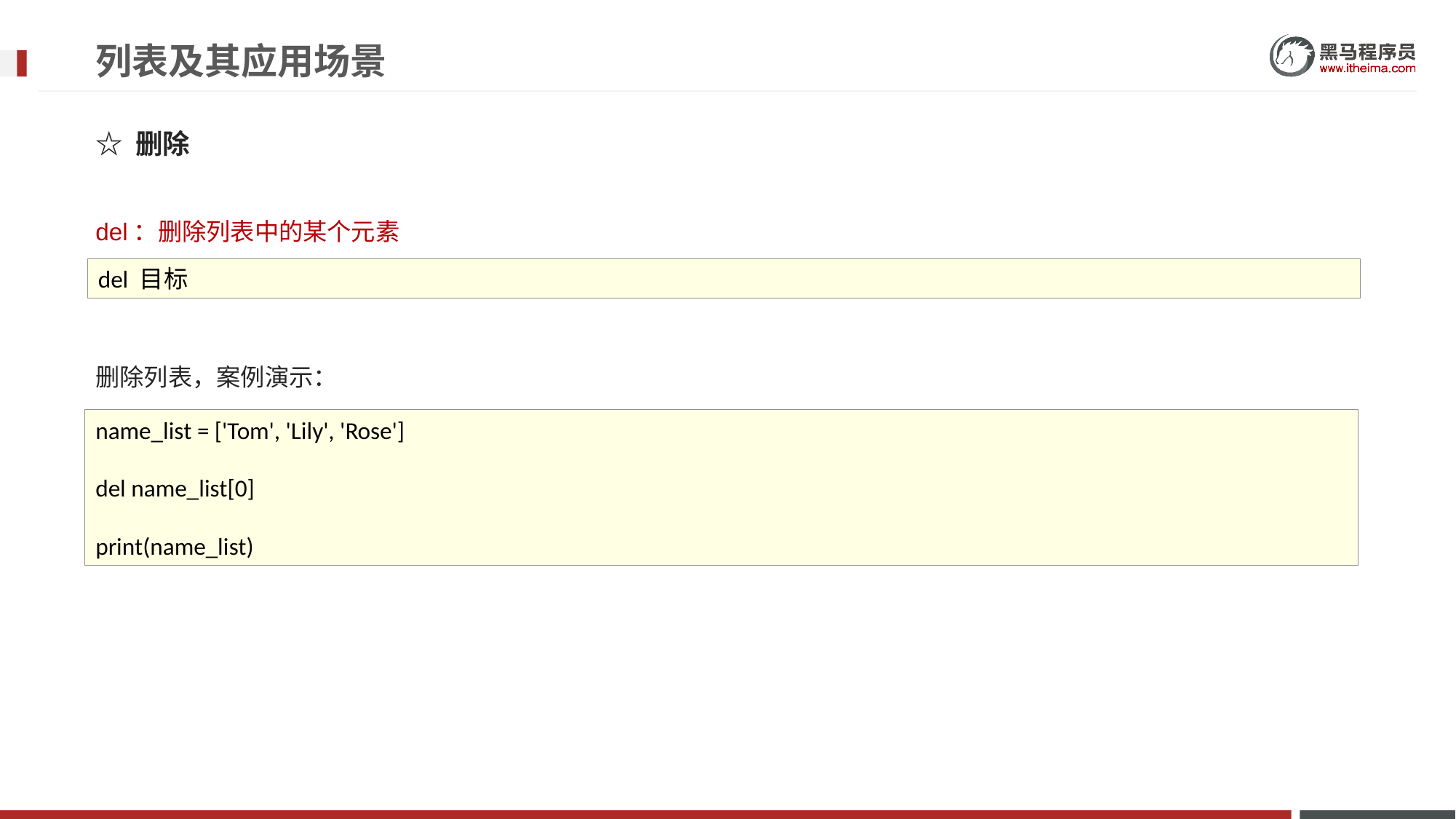

# 列表及其应用场景
☆ 删除
del：删除列表中的某个元素

删除列表，案例演示：

del 目标
name_list = ['Tom', 'Lily', 'Rose']

del name_list[0]

print(name_list)